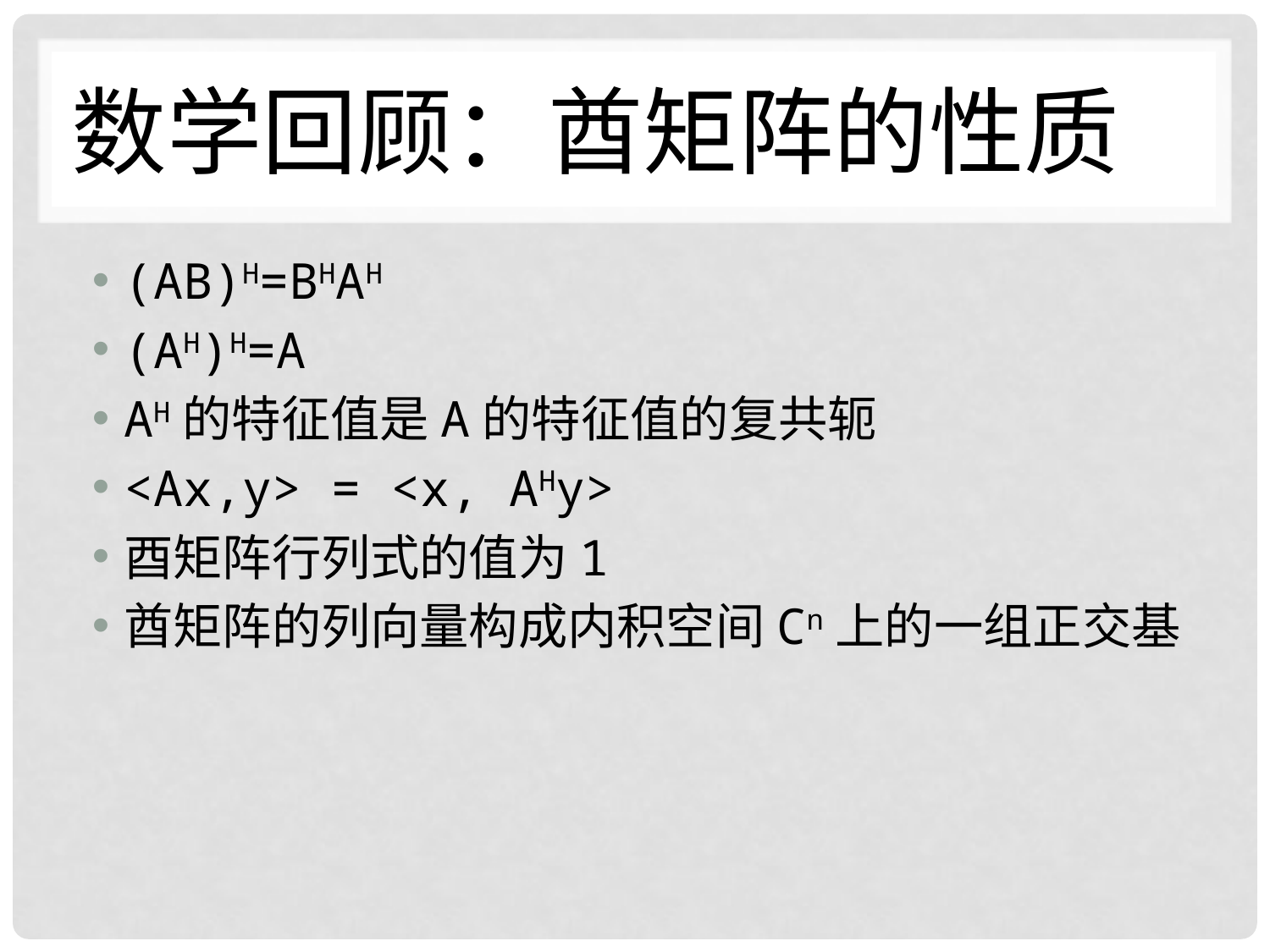

# 数学回顾：酋矩阵的性质
(AB)H=BHAH
(AH)H=A
AH的特征值是A的特征值的复共轭
<Ax,y> = <x, AHy>
酉矩阵行列式的值为1
酋矩阵的列向量构成内积空间Cn上的一组正交基